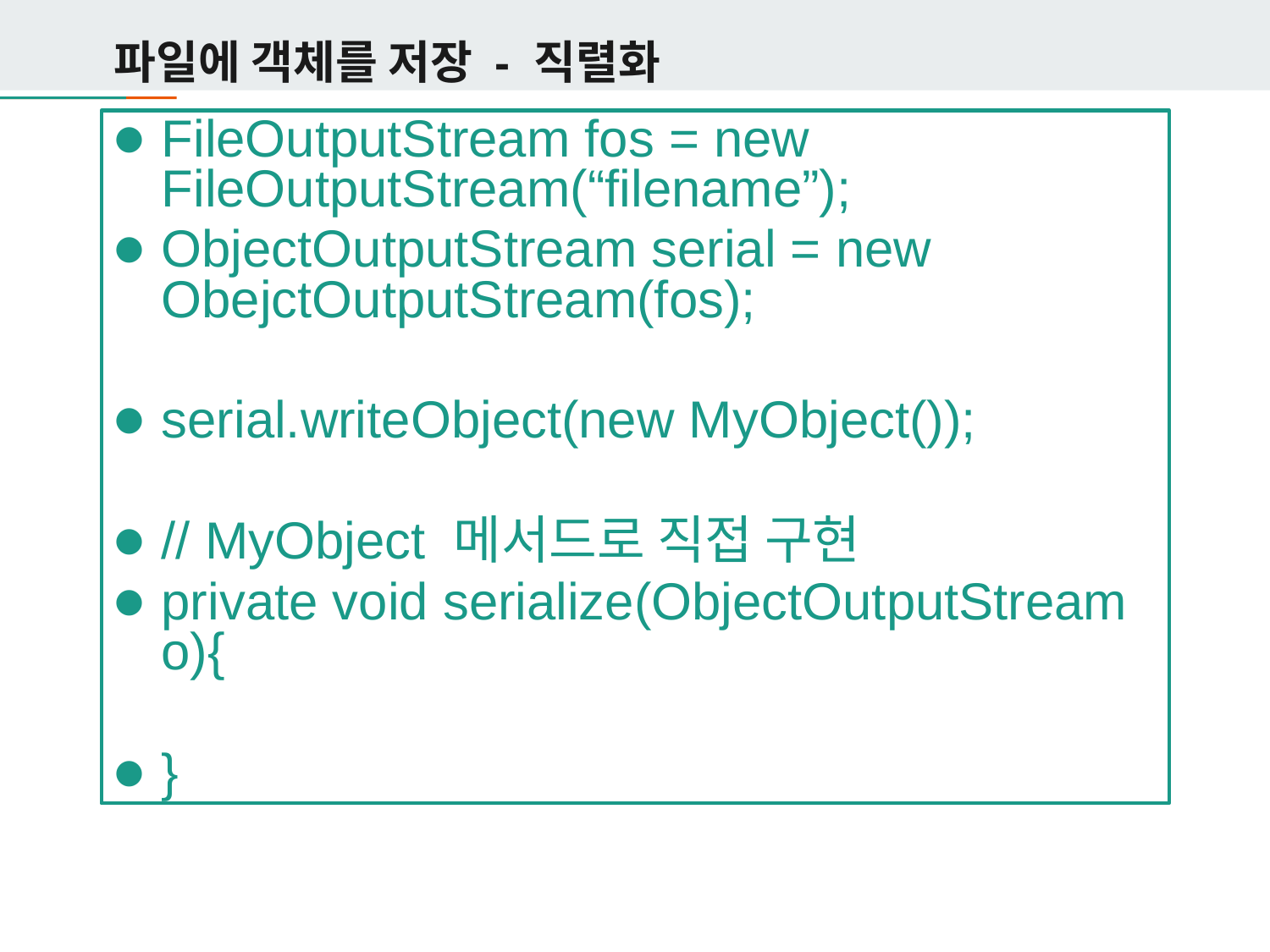

# 파일에 객체를 저장 - 직렬화
FileOutputStream fos = new FileOutputStream(“filename”);
ObjectOutputStream serial = new ObejctOutputStream(fos);

serial.writeObject(new MyObject());

// MyObject 메서드로 직접 구현
private void serialize(ObjectOutputStream o){

}